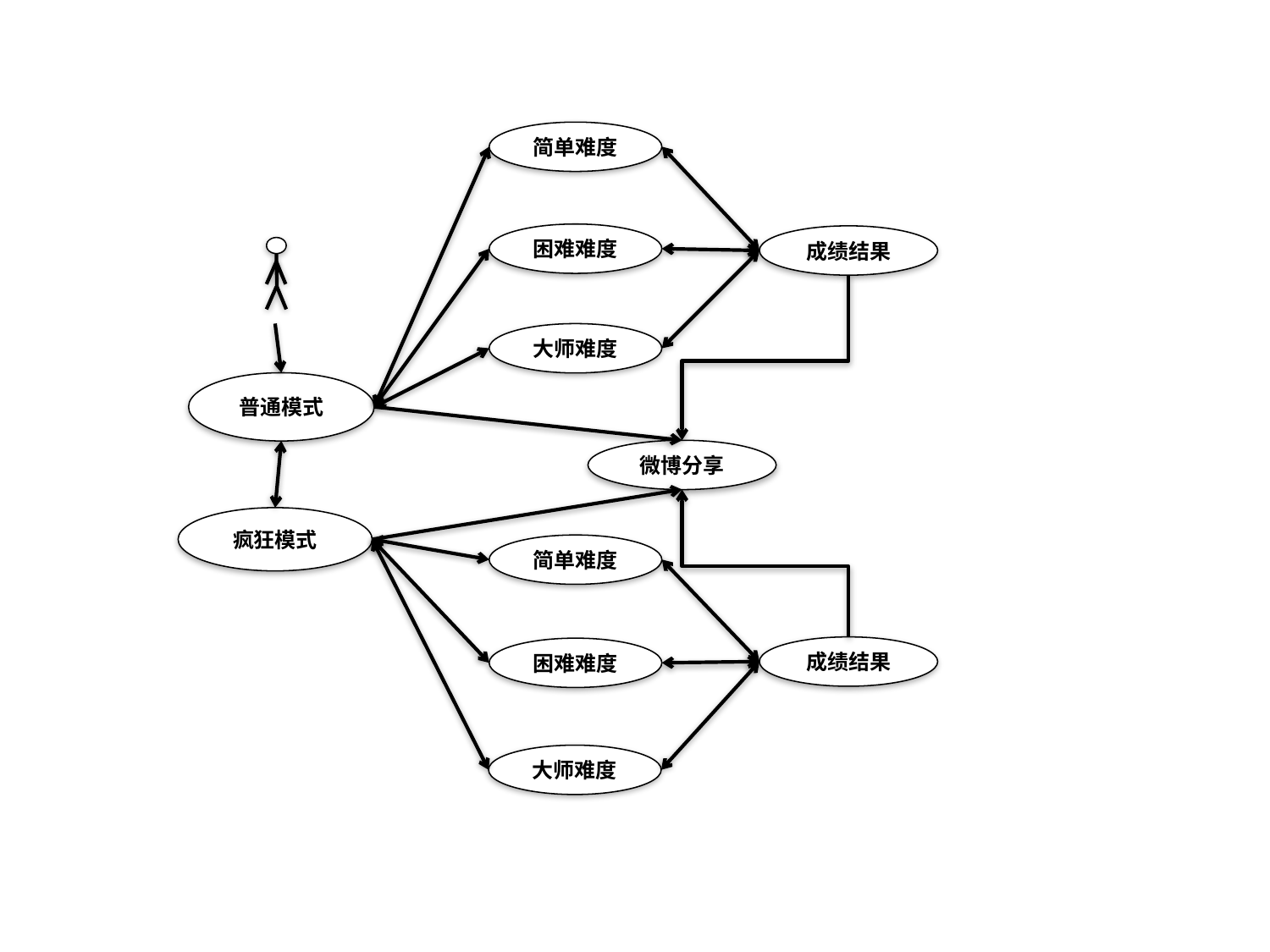

简单难度
困难难度
成绩结果

大师难度
普通模式
微博分享
疯狂模式
简单难度
成绩结果
困难难度
大师难度